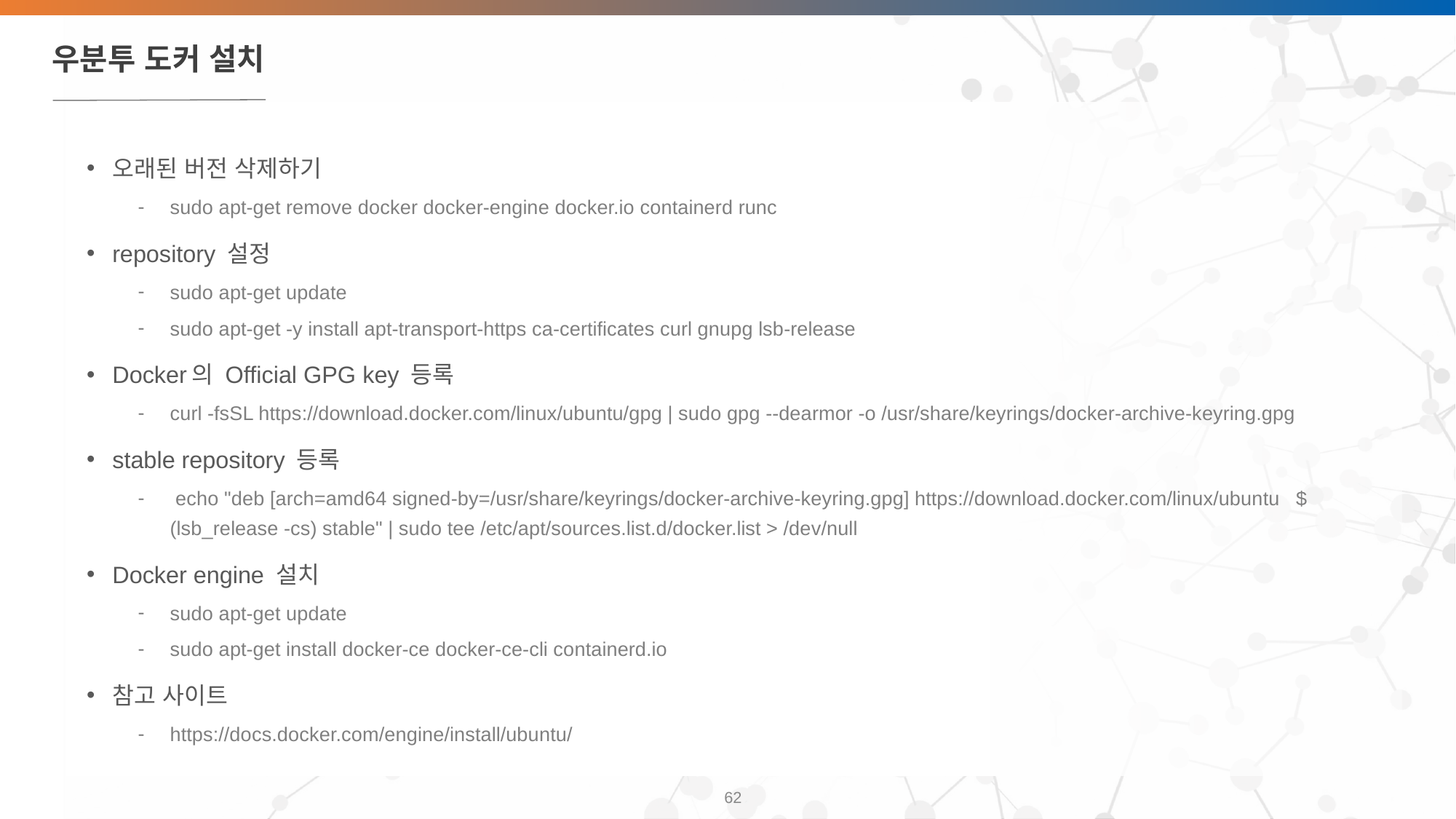

# 우분투 도커 설치

오래된 버전 삭제하기
sudo apt-get remove docker docker-engine docker.io containerd runc
repository 설정
sudo apt-get update
sudo apt-get -y install apt-transport-https ca-certificates curl gnupg lsb-release
Docker의 Official GPG key 등록
curl -fsSL https://download.docker.com/linux/ubuntu/gpg | sudo gpg --dearmor -o /usr/share/keyrings/docker-archive-keyring.gpg
stable repository 등록
 echo "deb [arch=amd64 signed-by=/usr/share/keyrings/docker-archive-keyring.gpg] https://download.docker.com/linux/ubuntu   $(lsb_release -cs) stable" | sudo tee /etc/apt/sources.list.d/docker.list > /dev/null
Docker engine 설치
sudo apt-get update
sudo apt-get install docker-ce docker-ce-cli containerd.io
참고 사이트
https://docs.docker.com/engine/install/ubuntu/
62